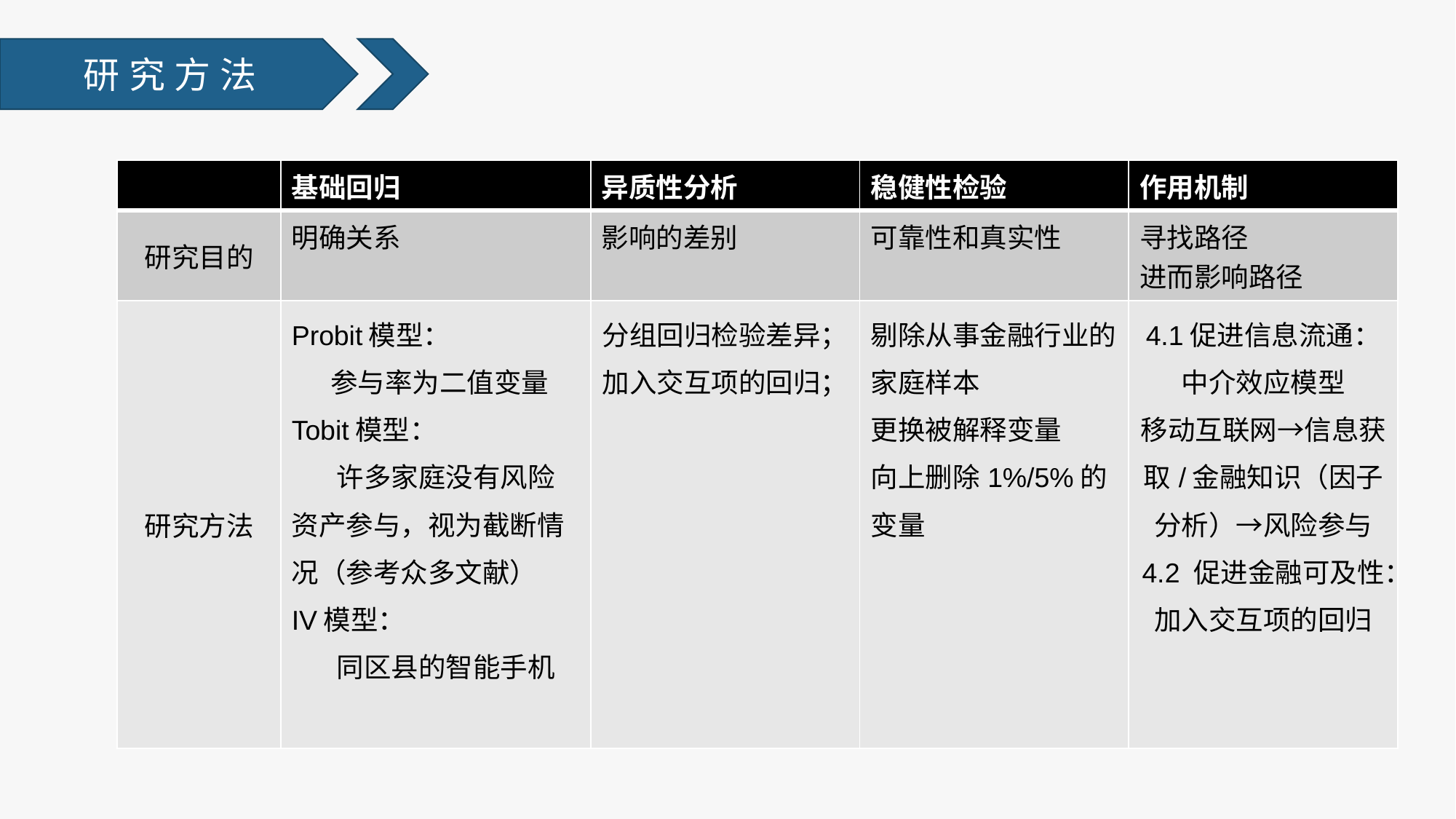

研究方法

|  | 基础回归 | 异质性分析 | 稳健性检验 | 作用机制 |
| --- | --- | --- | --- | --- |
| 研究目的 | 明确关系 | 影响的差别 | 可靠性和真实性 | 寻找路径 进而影响路径 |
| 研究方法 | Probit模型： 参与率为二值变量 Tobit模型： 许多家庭没有风险资产参与，视为截断情况（参考众多文献） IV模型： 同区县的智能手机 | 分组回归检验差异； 加入交互项的回归； | 剔除从事金融行业的家庭样本 更换被解释变量 向上删除1%/5%的变量 | 4.1促进信息流通：中介效应模型 移动互联网→信息获取/金融知识（因子分析）→风险参与 4.2 促进金融可及性：加入交互项的回归 |